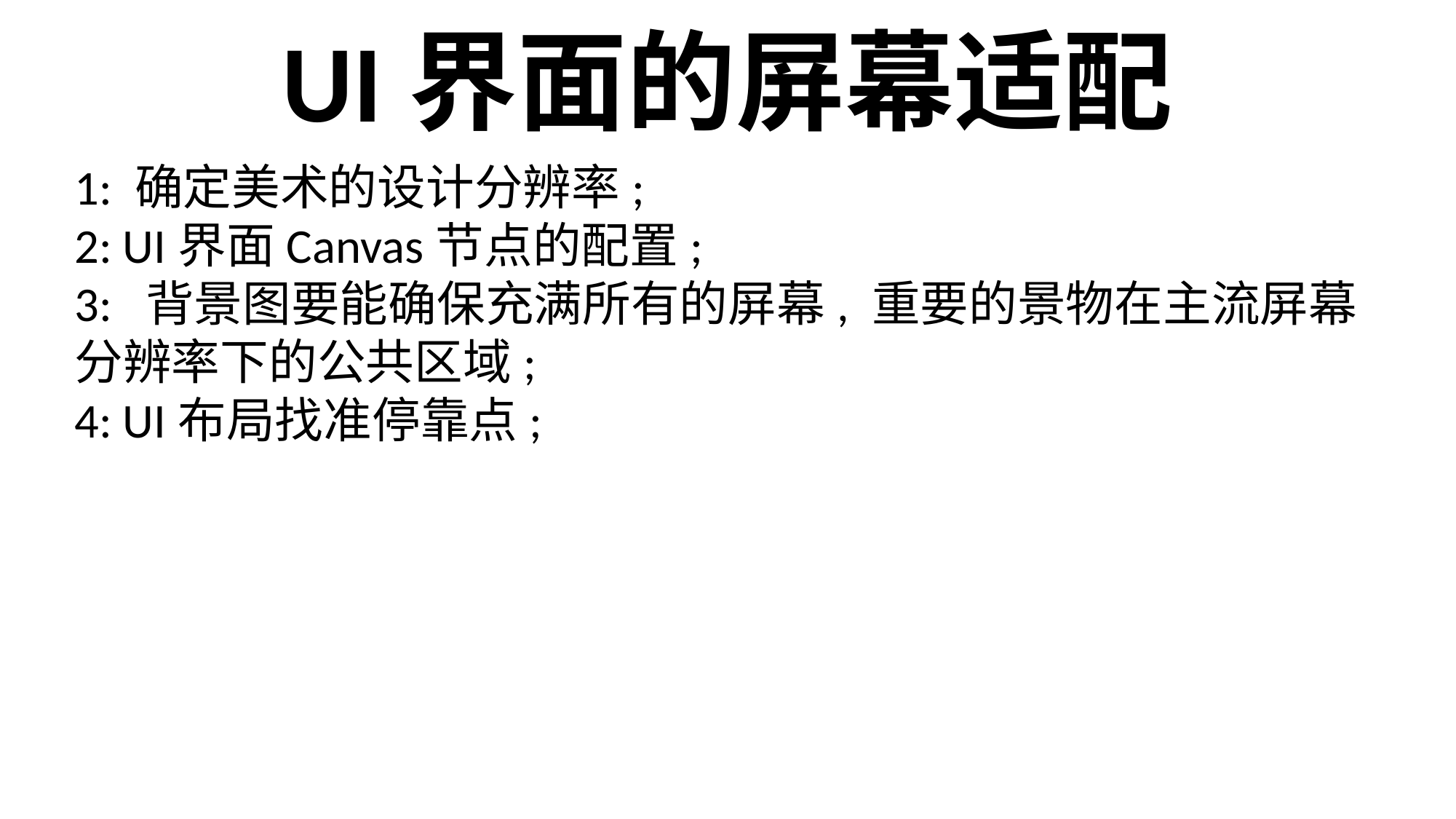

UI界面的屏幕适配
1: 确定美术的设计分辨率;
2: UI界面Canvas节点的配置;
3:  背景图要能确保充满所有的屏幕, 重要的景物在主流屏幕分辨率下的公共区域;
4: UI布局找准停靠点;
2